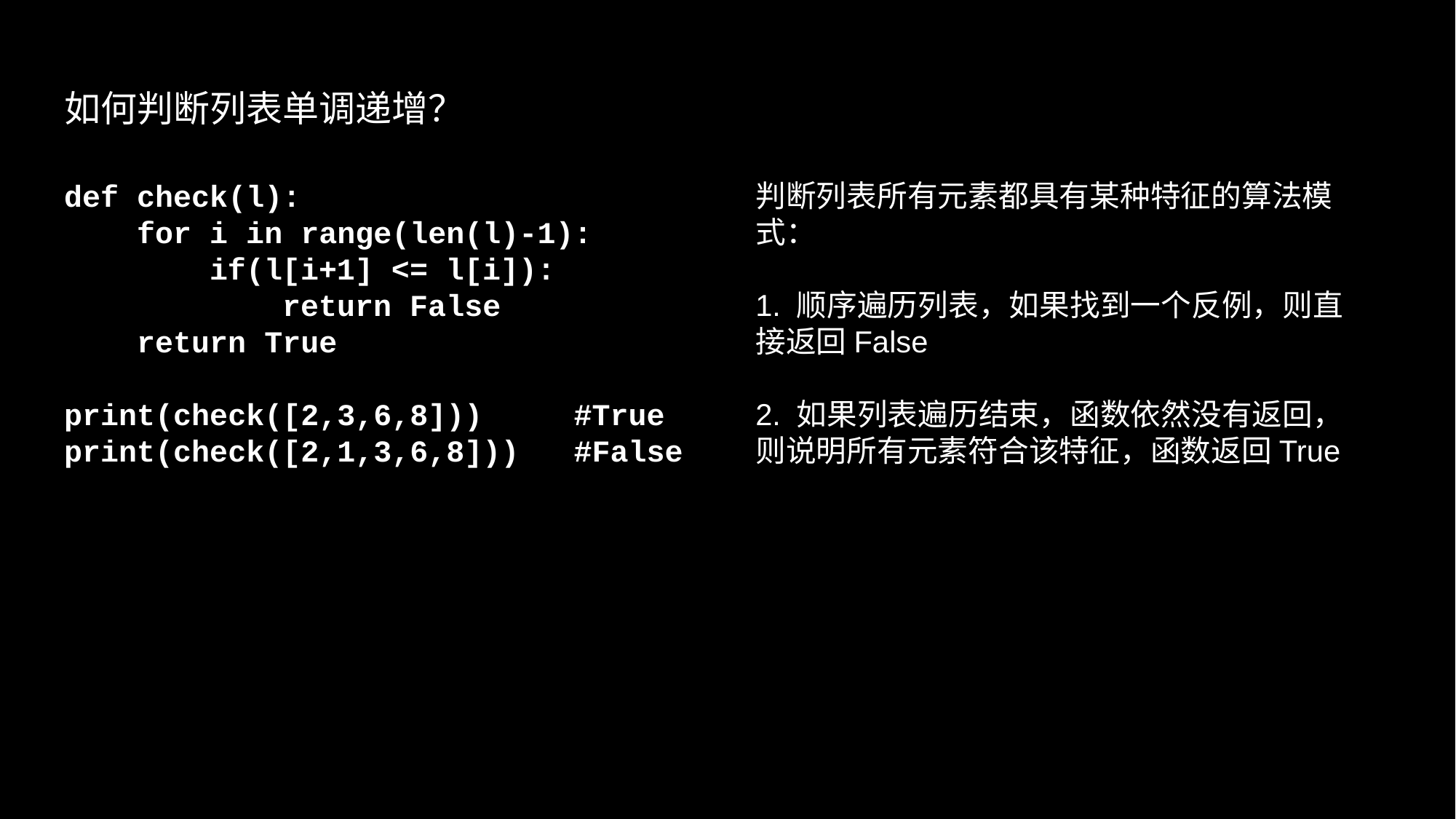

# 如何判断列表单调递增？
def check(l):
    for i in range(len(l)-1):
        if(l[i+1] <= l[i]):
            return False
    return True

print(check([2,3,6,8]))     #True
print(check([2,1,3,6,8]))   #False
判断列表所有元素都具有某种特征的算法模式：

1. 顺序遍历列表，如果找到一个反例，则直接返回False

2. 如果列表遍历结束，函数依然没有返回，则说明所有元素符合该特征，函数返回True